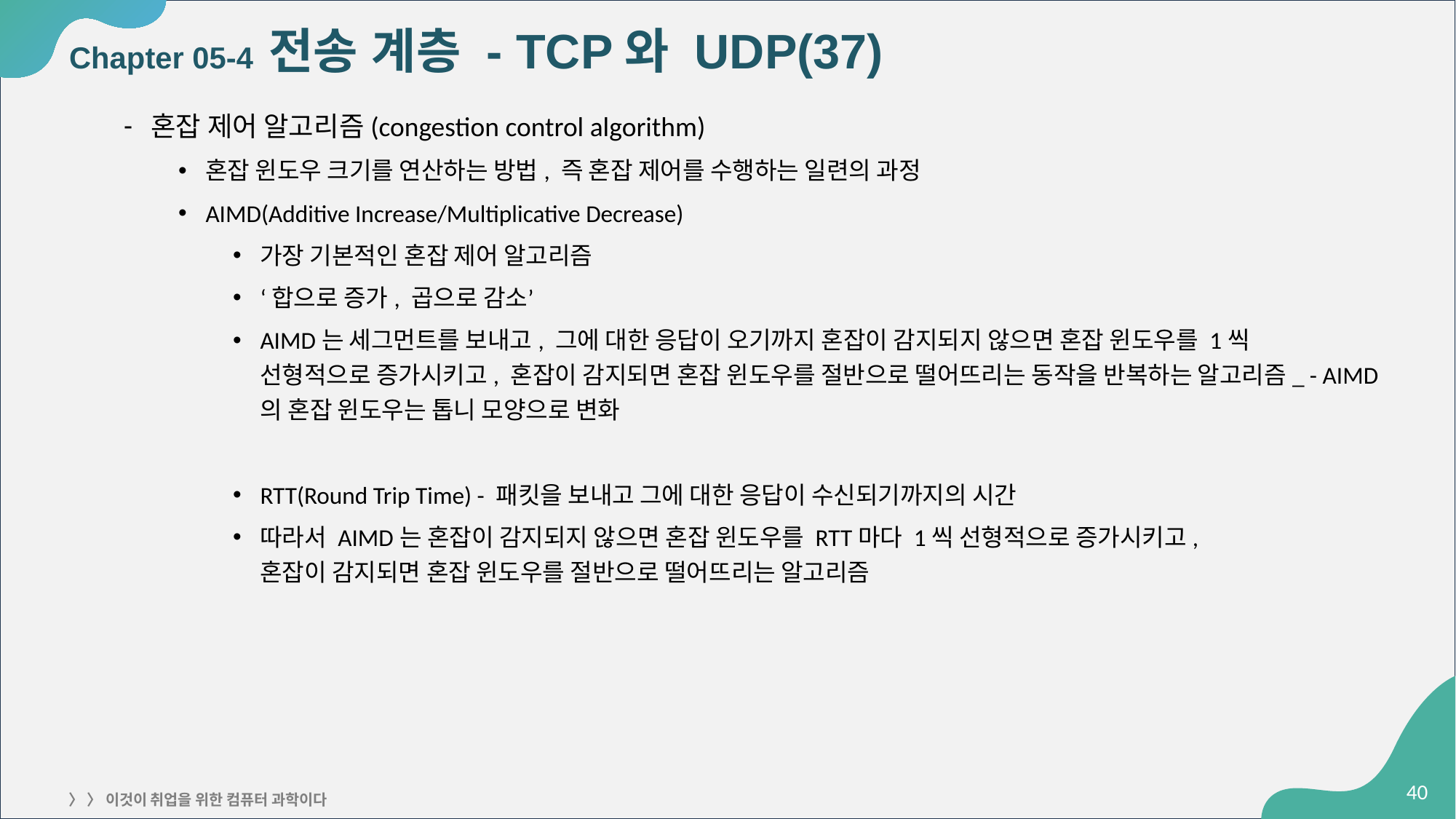

# Chapter 05-4 전송 계층 - TCP와 UDP(37)
혼잡 제어 알고리즘(congestion control algorithm)
혼잡 윈도우 크기를 연산하는 방법, 즉 혼잡 제어를 수행하는 일련의 과정
AIMD(Additive Increase/Multiplicative Decrease)
가장 기본적인 혼잡 제어 알고리즘
‘합으로 증가, 곱으로 감소’
AIMD는 세그먼트를 보내고, 그에 대한 응답이 오기까지 혼잡이 감지되지 않으면 혼잡 윈도우를 1씩
선형적으로 증가시키고, 혼잡이 감지되면 혼잡 윈도우를 절반으로 떨어뜨리는 동작을 반복하는 알고리즘_ - AIMD의 혼잡 윈도우는 톱니 모양으로 변화

RTT(Round Trip Time) - 패킷을 보내고 그에 대한 응답이 수신되기까지의 시간
따라서 AIMD는 혼잡이 감지되지 않으면 혼잡 윈도우를 RTT마다 1씩 선형적으로 증가시키고,
혼잡이 감지되면 혼잡 윈도우를 절반으로 떨어뜨리는 알고리즘
40
〉 〉 이것이 취업을 위한 컴퓨터 과학이다